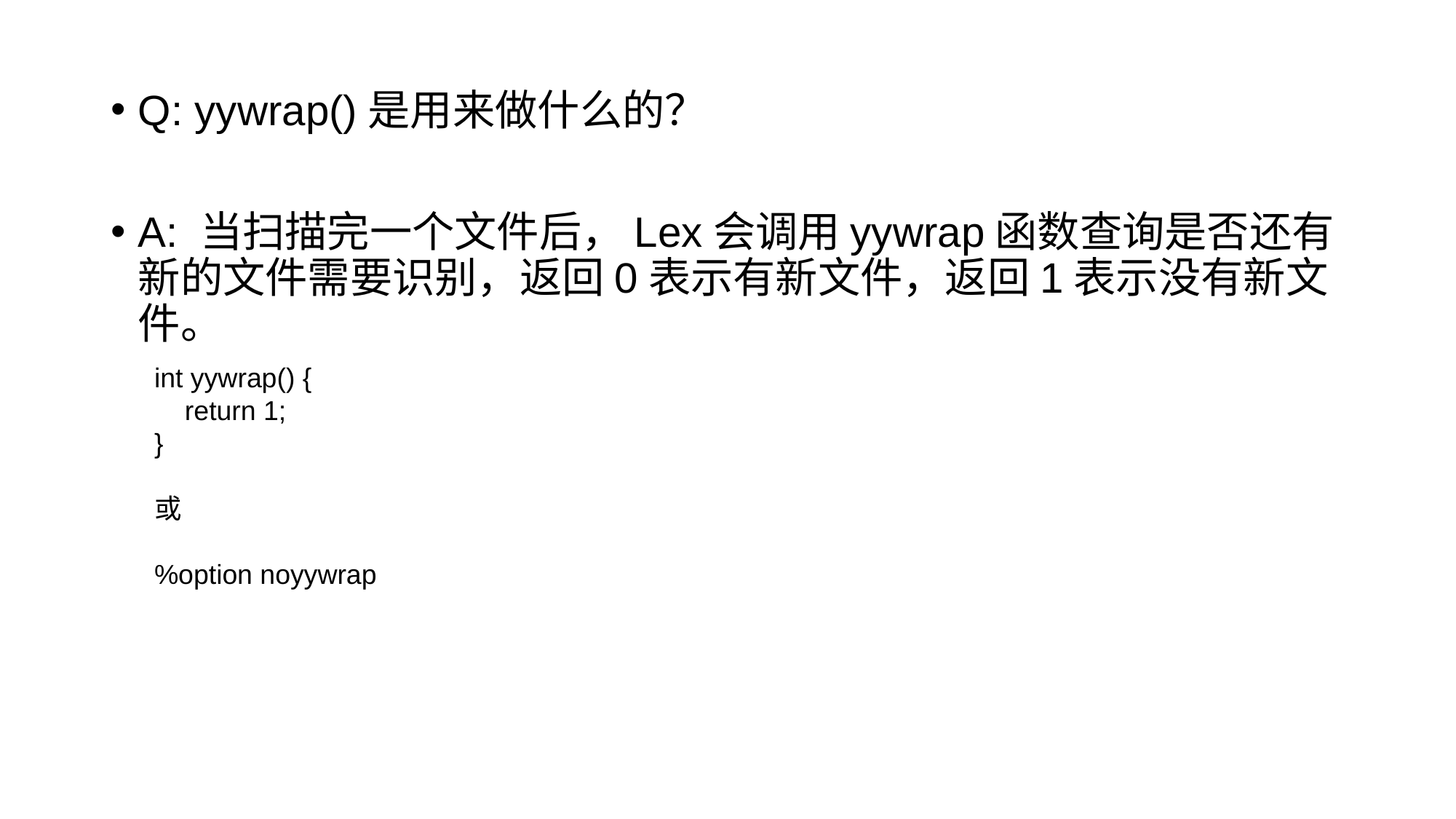

Q: yywrap()是用来做什么的？

A: 当扫描完一个文件后，Lex会调用yywrap函数查询是否还有新的文件需要识别，返回0表示有新文件，返回1表示没有新文件。
int yywrap() {
    return 1;
}

或

%option noyywrap